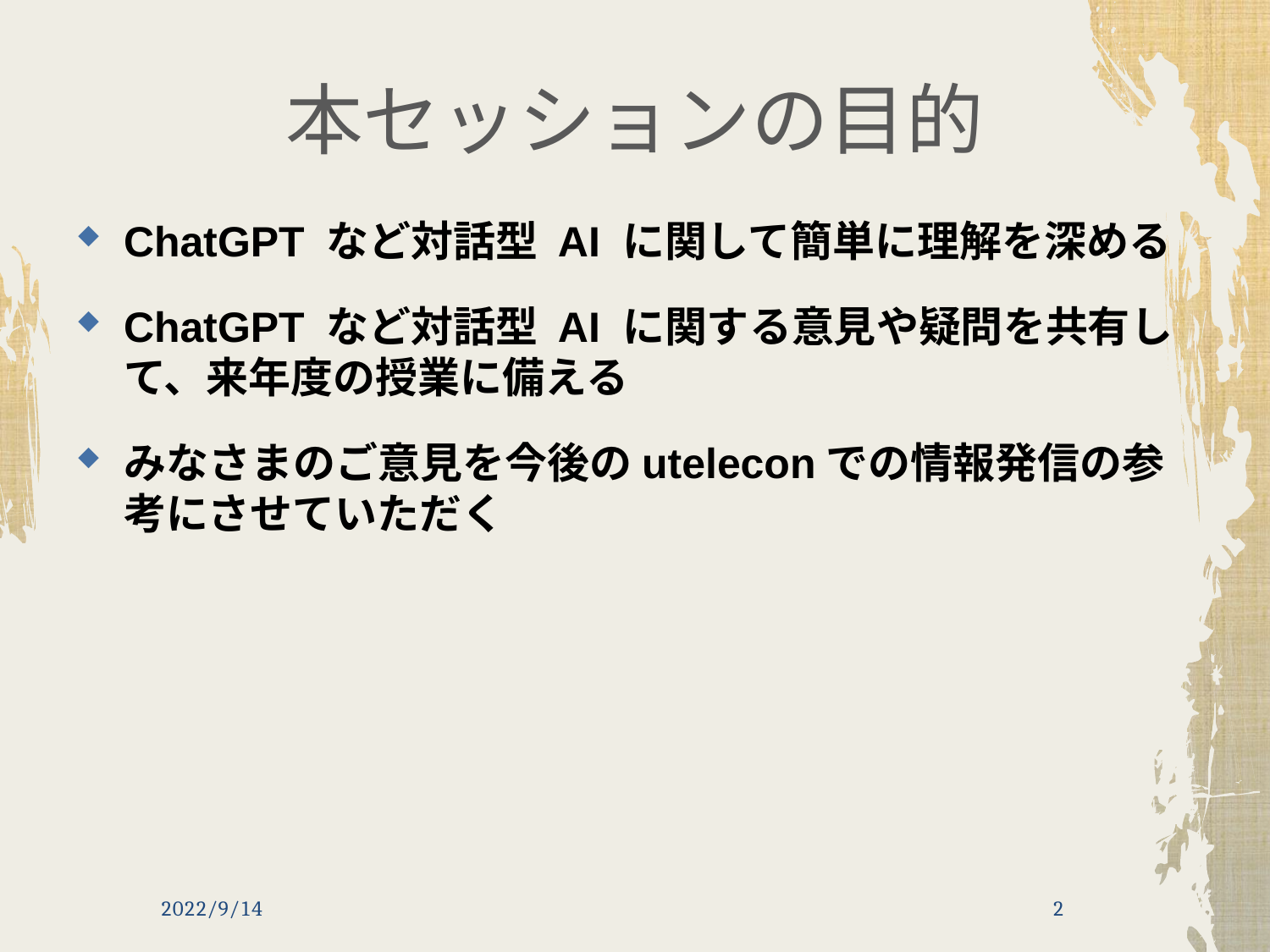

# 本セッションの目的
ChatGPT など対話型 AI に関して簡単に理解を深める
ChatGPT など対話型 AI に関する意見や疑問を共有して、来年度の授業に備える
みなさまのご意見を今後のuteleconでの情報発信の参考にさせていただく

2022/9/14
2